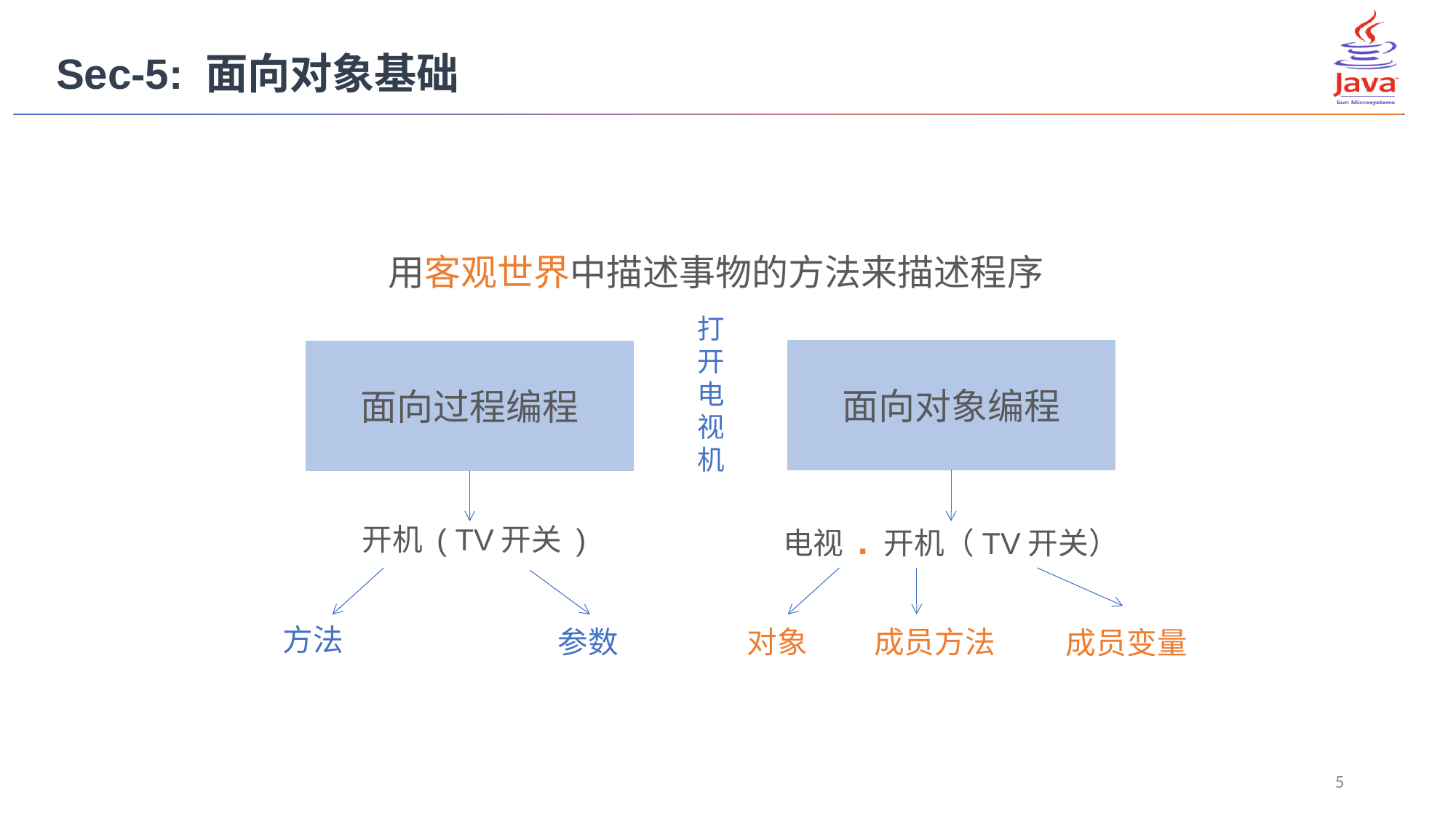

Sec-5: 面向对象基础
 用客观世界中描述事物的方法来描述程序
打开电视机
面向对象编程
面向过程编程
电视 . 开机（TV开关）
开机 ( TV开关 )
方法
参数
对象
成员方法
成员变量
5